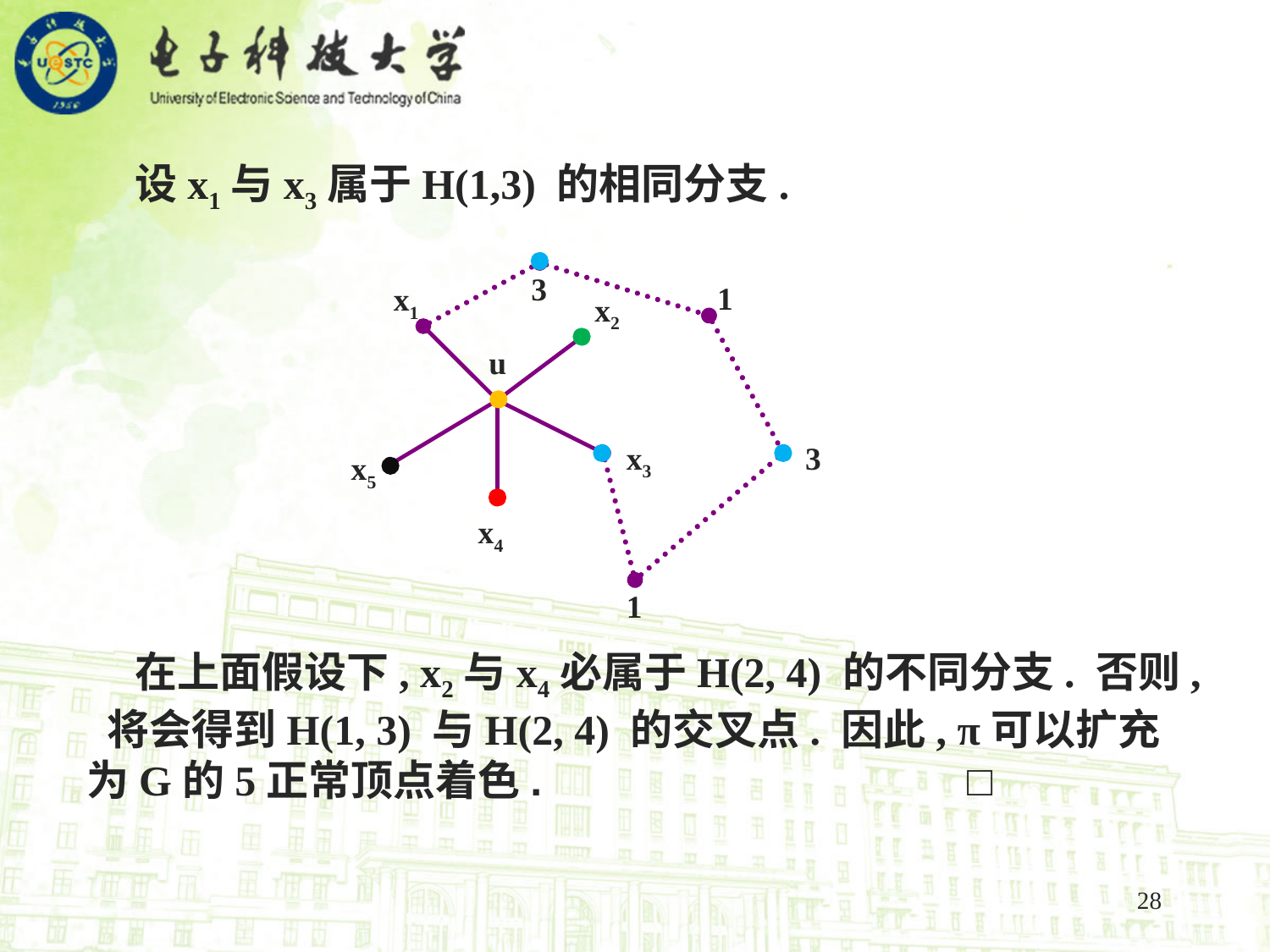

设x1与x3属于H(1,3) 的相同分支.

3

1
x1
x2

u

x3
x5
x4

3

1

    在上面假设下, x2与x4必属于H(2, 4) 的不同分支. 否则, 将会得到H(1, 3) 与H(2, 4) 的交叉点. 因此, π可以扩充为G的5正常顶点着色.                                    □
28